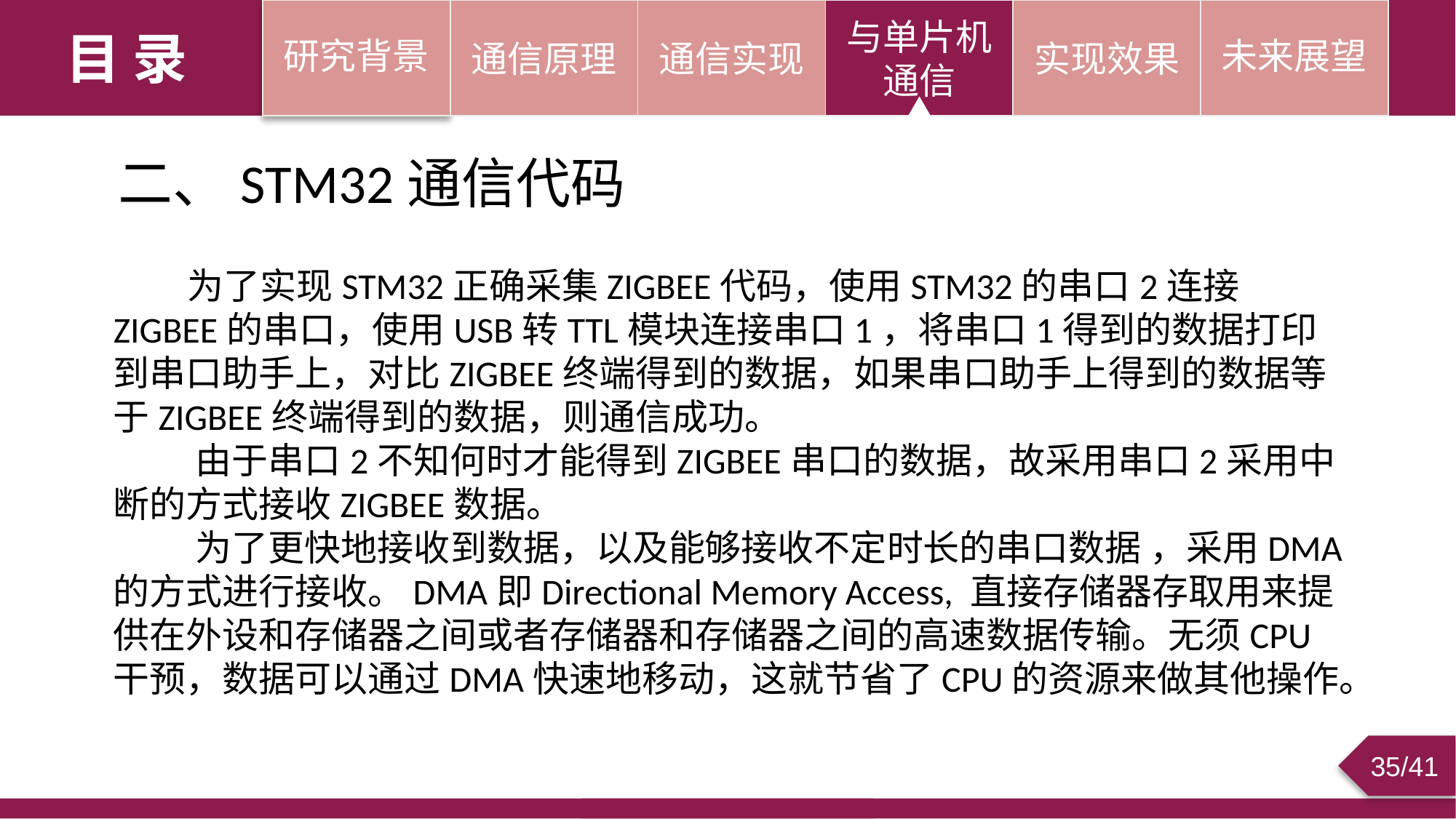

通信原理
通信实现
与单片机通信
实现效果
未来展望

研究背景
目 录

二、STM32通信代码
        为了实现STM32正确采集ZIGBEE代码，使用STM32的串口2连接ZIGBEE的串口，使用USB转TTL模块连接串口1，将串口1得到的数据打印到串口助手上，对比ZIGBEE终端得到的数据，如果串口助手上得到的数据等于ZIGBEE终端得到的数据，则通信成功。
         由于串口2不知何时才能得到ZIGBEE串口的数据，故采用串口2采用中断的方式接收ZIGBEE数据。
         为了更快地接收到数据，以及能够接收不定时长的串口数据 ，采用DMA的方式进行接收。DMA即Directional Memory Access, 直接存储器存取用来提供在外设和存储器之间或者存储器和存储器之间的高速数据传输。无须CPU干预，数据可以通过DMA快速地移动，这就节省了CPU的资源来做其他操作。

35/41